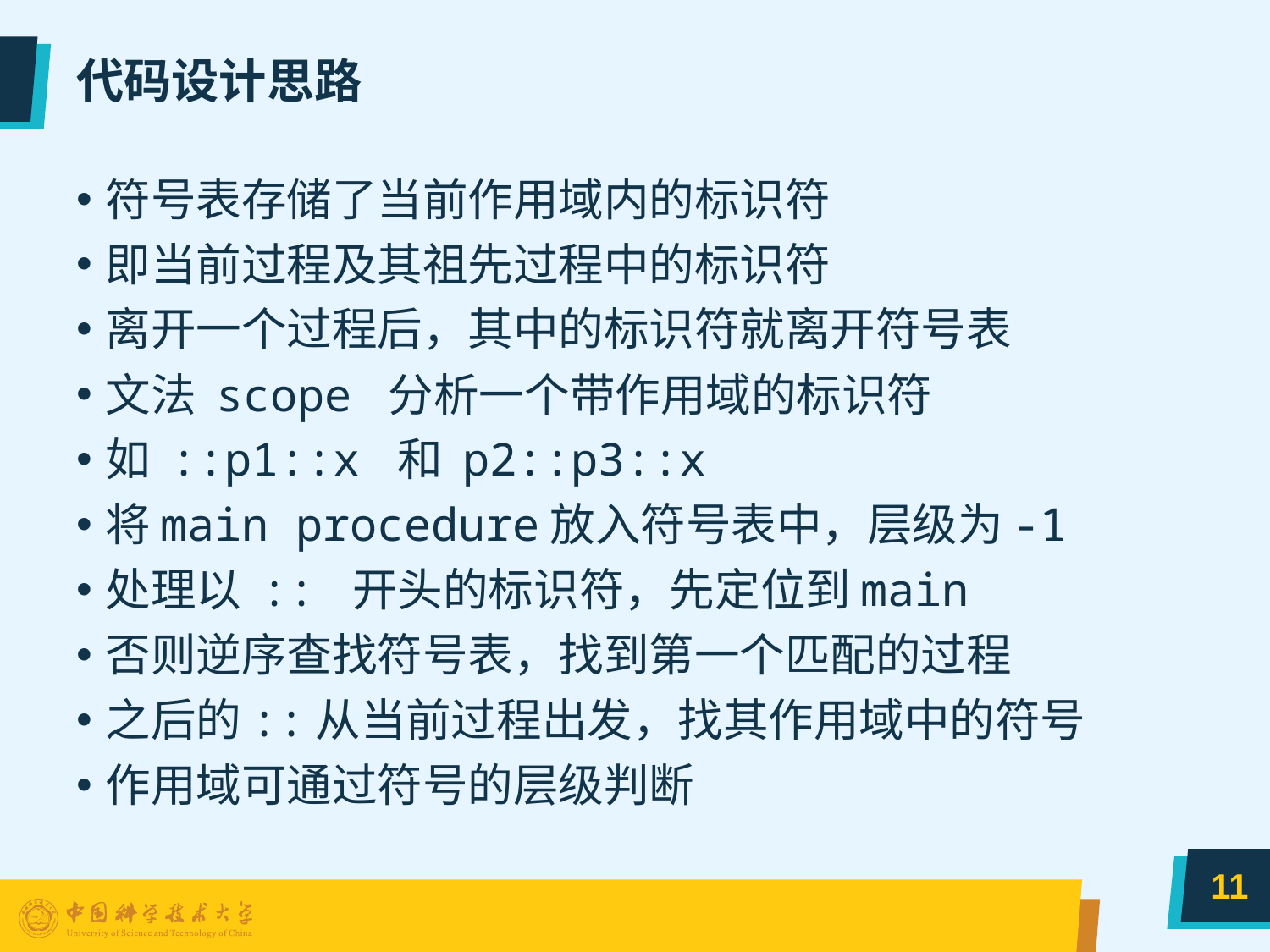

# 代码设计思路
符号表存储了当前作用域内的标识符
即当前过程及其祖先过程中的标识符
离开一个过程后，其中的标识符就离开符号表
文法 scope 分析一个带作用域的标识符
如 ::p1::x 和 p2::p3::x
将main procedure放入符号表中，层级为-1
处理以 :: 开头的标识符，先定位到main
否则逆序查找符号表，找到第一个匹配的过程
之后的::从当前过程出发，找其作用域中的符号
作用域可通过符号的层级判断
11